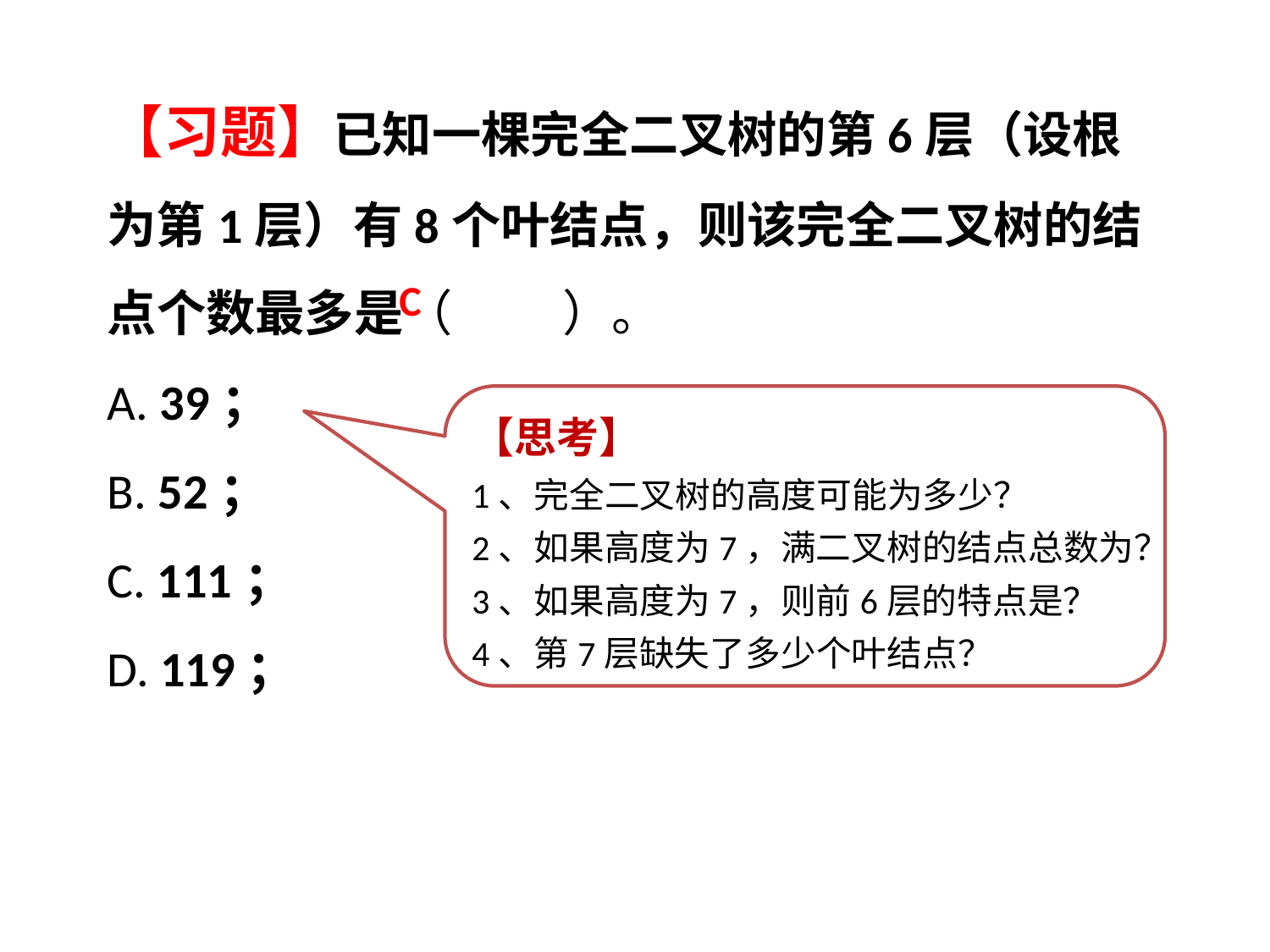

【习题】已知一棵完全二叉树的第6层（设根为第1层）有8个叶结点，则该完全二叉树的结点个数最多是（          ）。
A. 39；
B. 52；
C. 111；
D. 119；
C
【思考】
1、完全二叉树的高度可能为多少？
2、如果高度为7，满二叉树的结点总数为？
3、如果高度为7，则前6层的特点是？
4、第7层缺失了多少个叶结点？